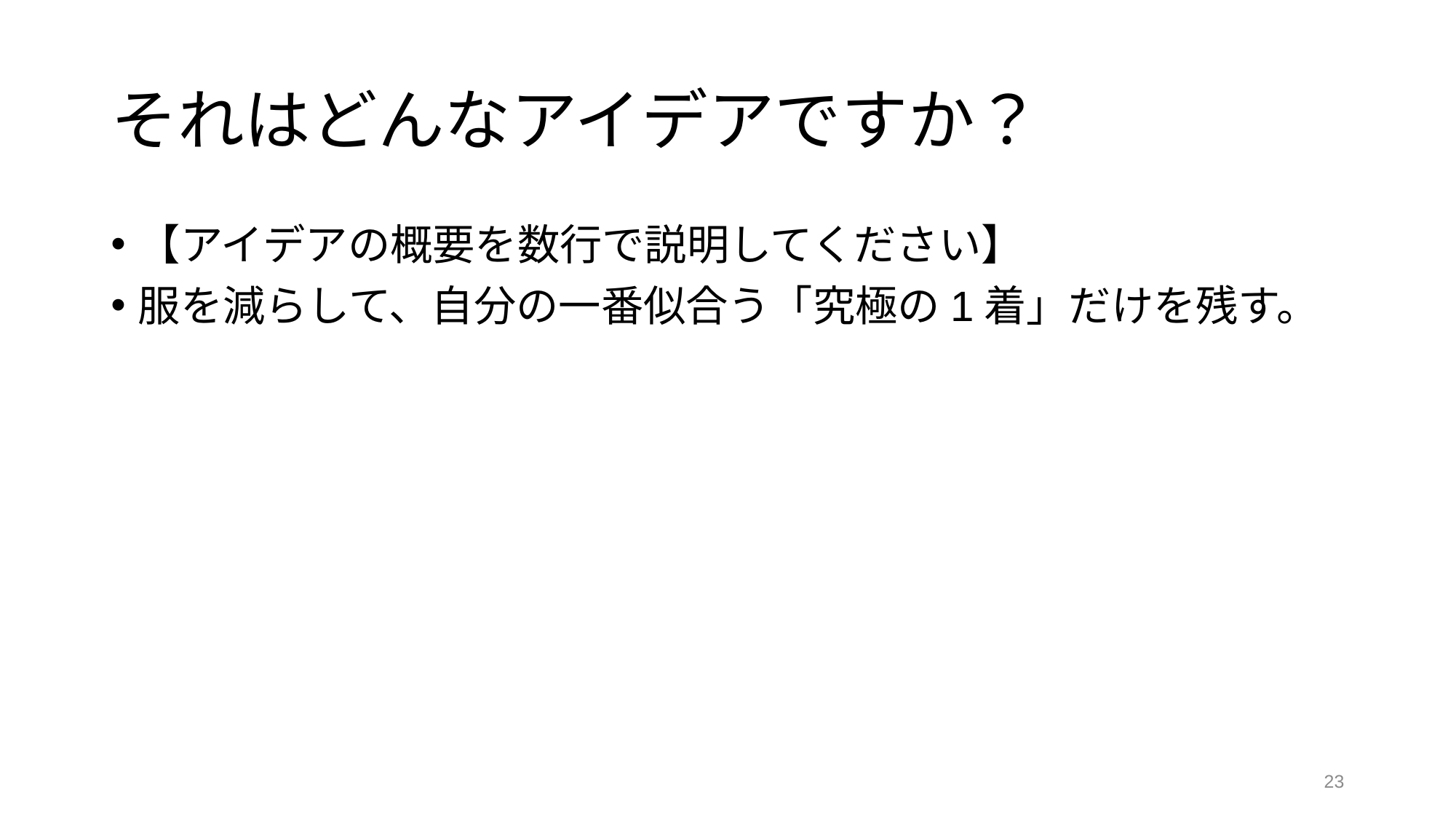

# それはどんなアイデアですか？
【アイデアの概要を数行で説明してください】
服を減らして、自分の一番似合う「究極の1着」だけを残す。
23